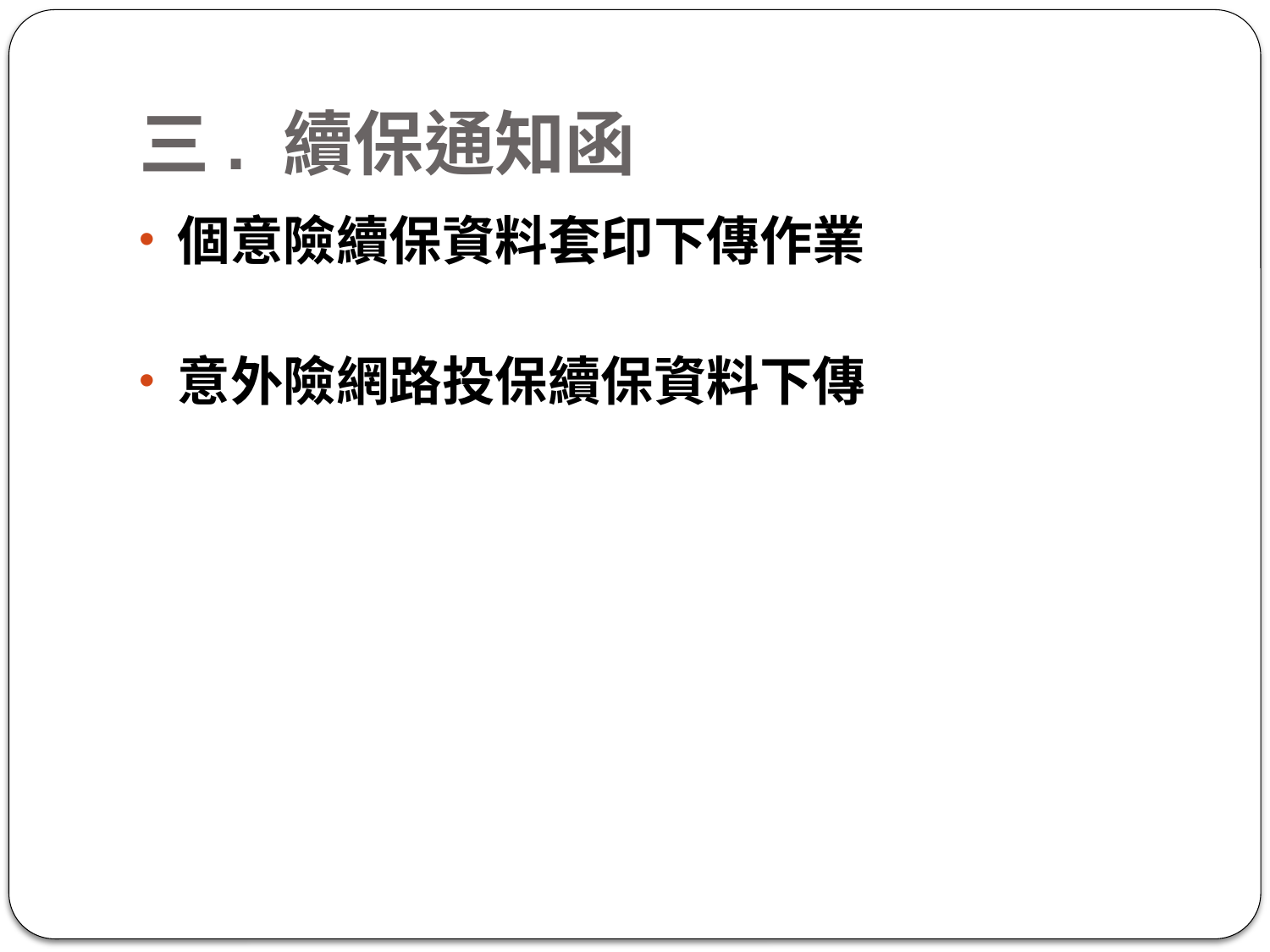

# 三. 續保通知函
個意險續保資料套印下傳作業

意外險網路投保續保資料下傳